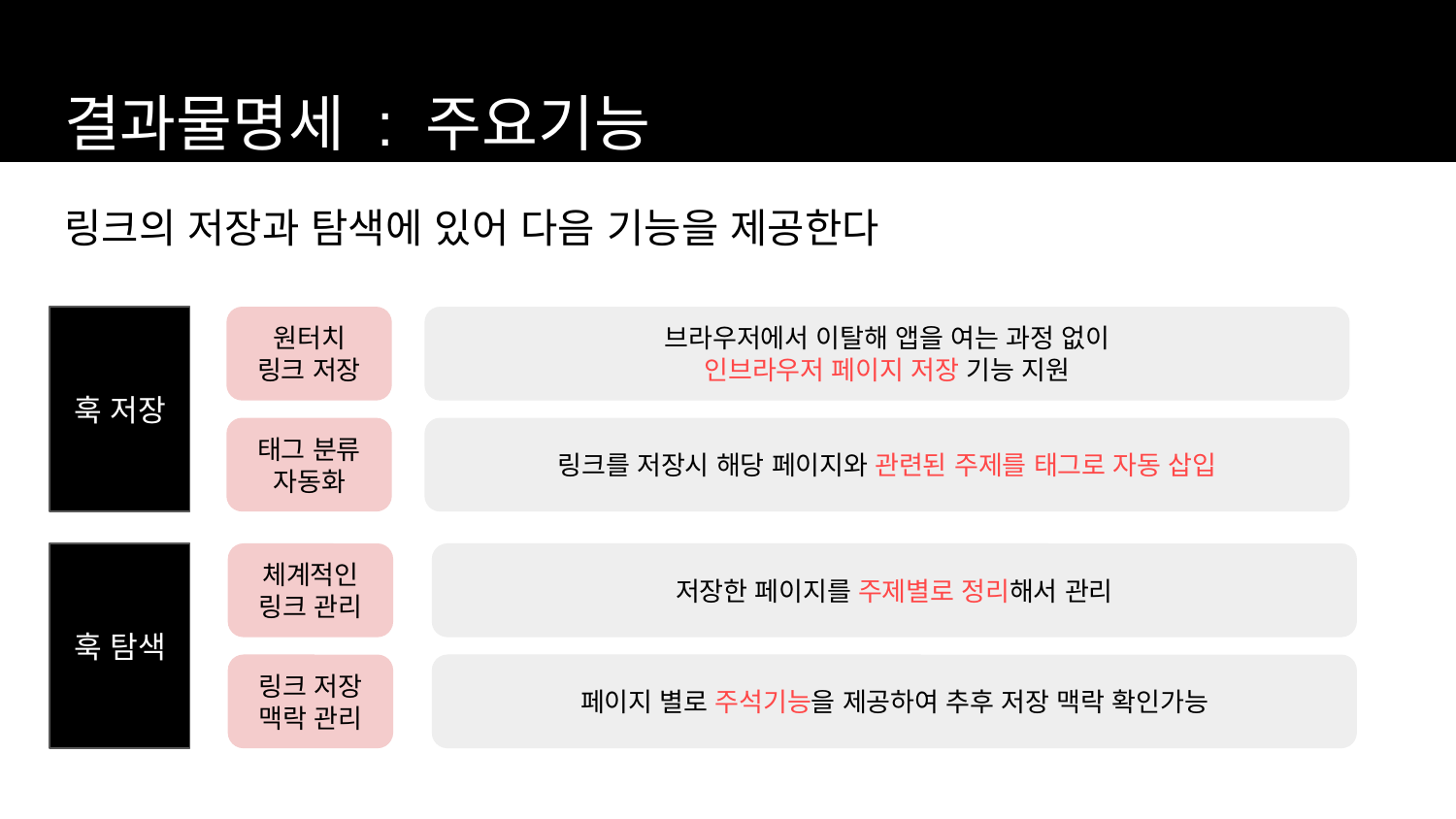

# 결과물명세 : 주요기능
링크의 저장과 탐색에 있어 다음 기능을 제공한다
훅 저장
원터치 링크 저장
브라우저에서 이탈해 앱을 여는 과정 없이
인브라우저 페이지 저장 기능 지원
링크를 저장시 해당 페이지와 관련된 주제를 태그로 자동 삽입
태그 분류 자동화
훅 탐색
저장한 페이지를 주제별로 정리해서 관리
체계적인 링크 관리
페이지 별로 주석기능을 제공하여 추후 저장 맥락 확인가능
링크 저장 맥락 관리